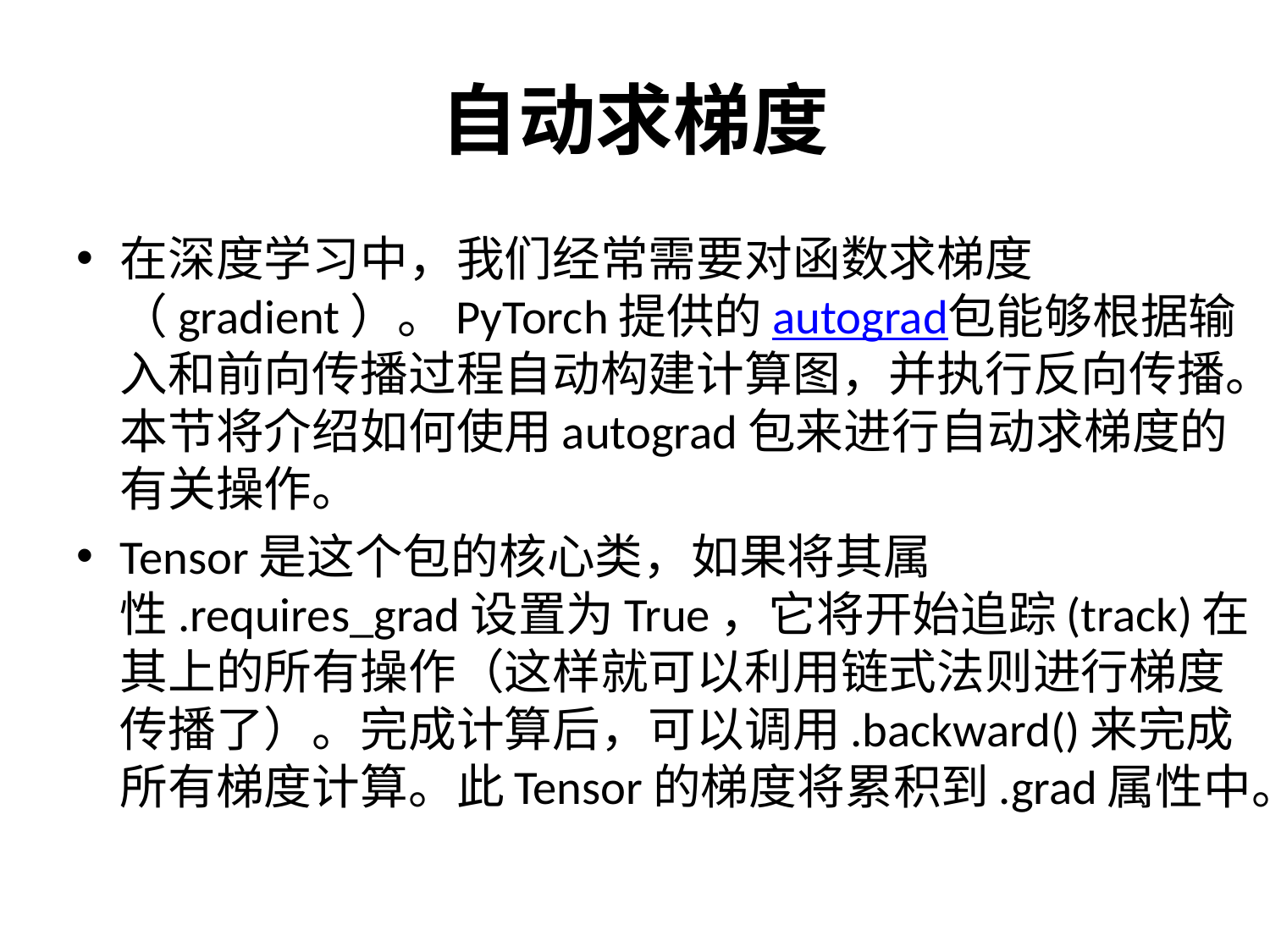

# 自动求梯度
在深度学习中，我们经常需要对函数求梯度（gradient）。PyTorch提供的autograd包能够根据输入和前向传播过程自动构建计算图，并执行反向传播。本节将介绍如何使用autograd包来进行自动求梯度的有关操作。
Tensor是这个包的核心类，如果将其属性.requires_grad设置为True，它将开始追踪(track)在其上的所有操作（这样就可以利用链式法则进行梯度传播了）。完成计算后，可以调用.backward()来完成所有梯度计算。此Tensor的梯度将累积到.grad属性中。